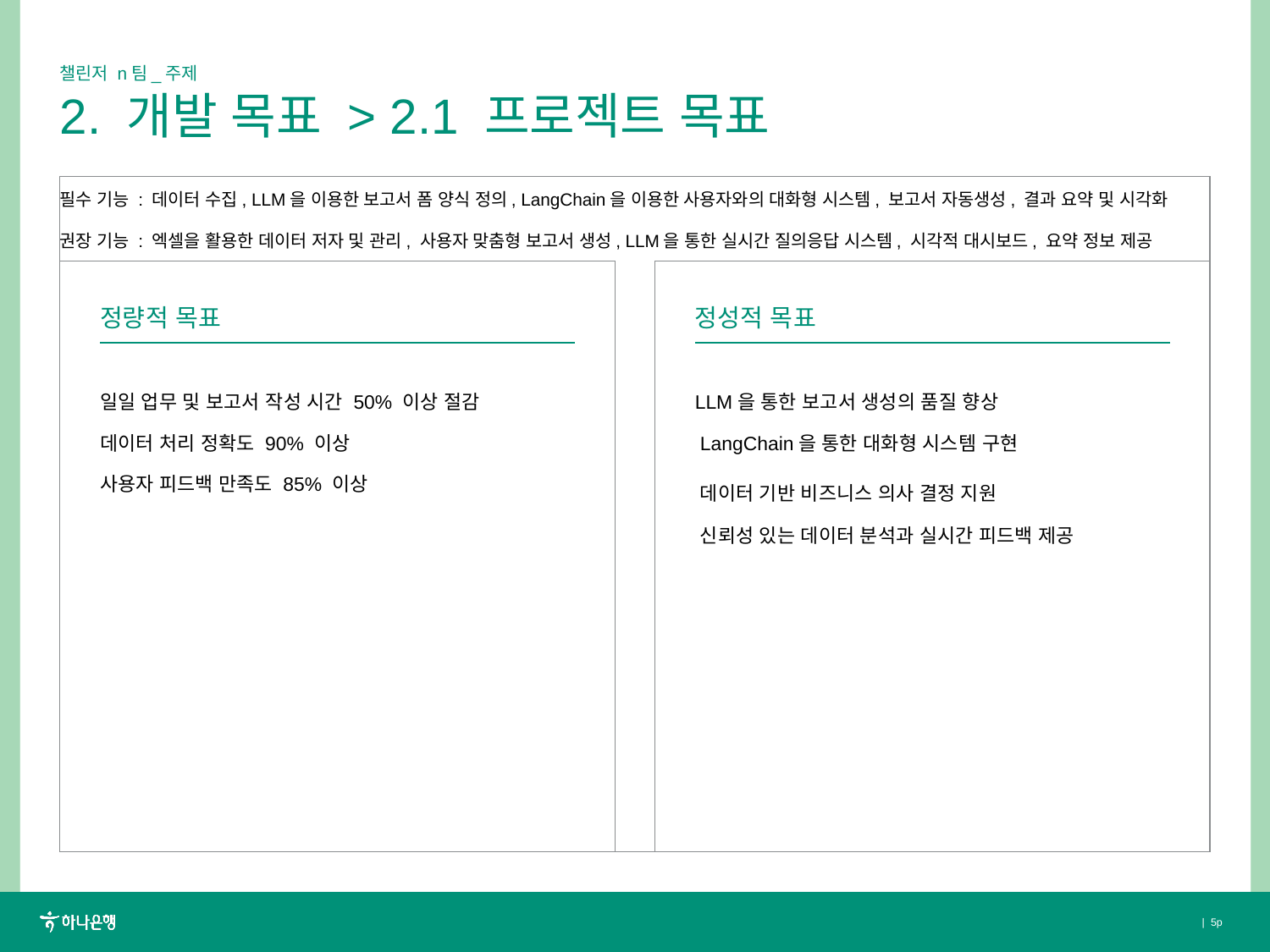

챌린저 n팀_주제
2. 개발 목표 > 2.1 프로젝트 목표
프로젝트의 구체적인 목표 설정
- MVP가 해결할 수 있는 문제와 그 효과

필수 기능 : 데이터 수집, LLM을 이용한 보고서 폼 양식 정의, LangChain을 이용한 사용자와의 대화형 시스템, 보고서 자동생성, 결과 요약 및 시각화
권장 기능 : 엑셀을 활용한 데이터 저자 및 관리, 사용자 맞춤형 보고서 생성, LLM을 통한 실시간 질의응답 시스템, 시각적 대시보드, 요약 정보 제공
정량적 목표
정성적 목표
일일 업무 및 보고서 작성 시간 50% 이상 절감
LLM을 통한 보고서 생성의 품질 향상
데이터 처리 정확도 90% 이상
LangChain을 통한 대화형 시스템 구현
사용자 피드백 만족도 85% 이상
데이터 기반 비즈니스 의사 결정 지원
신뢰성 있는 데이터 분석과 실시간 피드백 제공